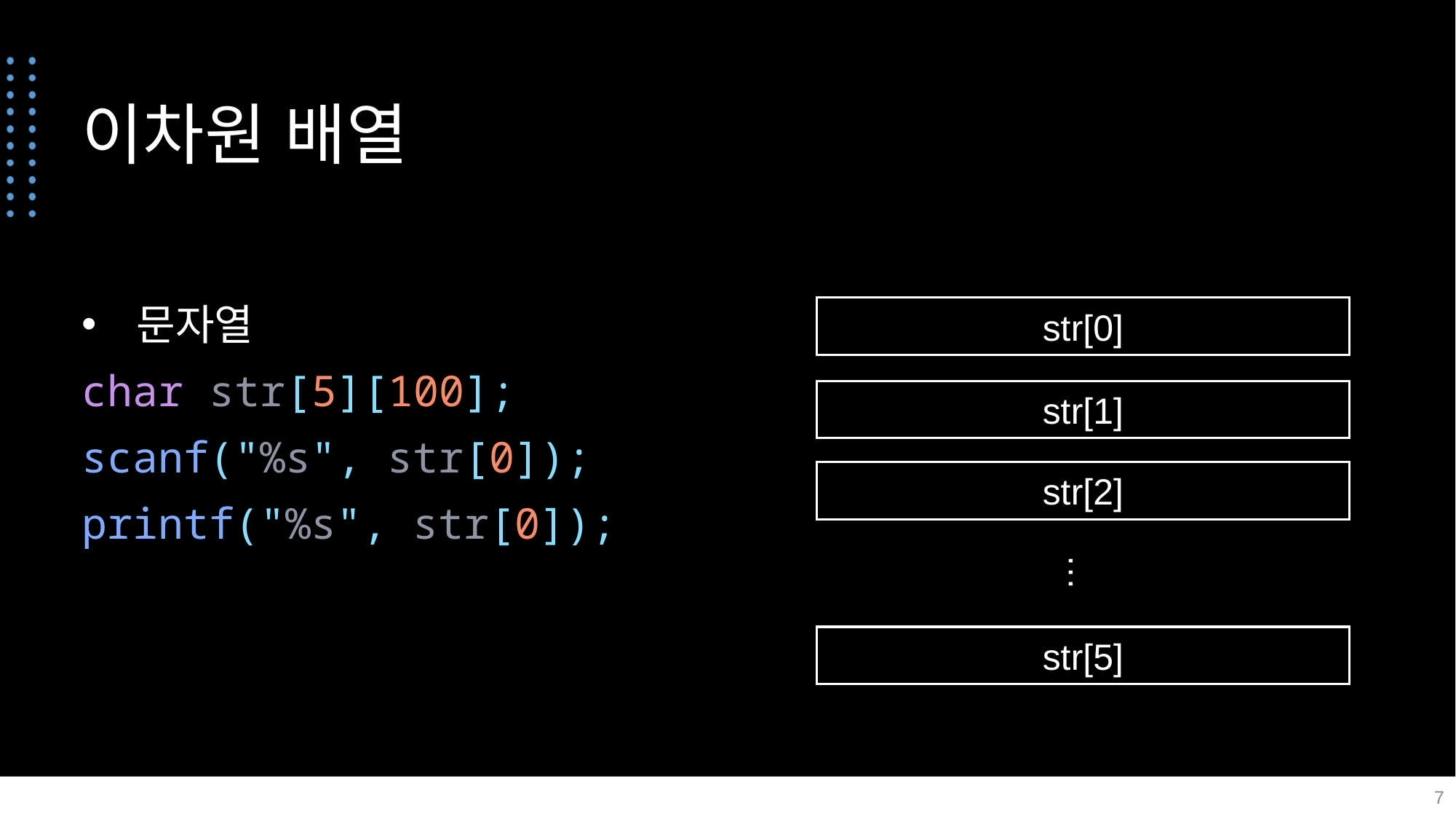

# 이차원 배열
문자열
char str[5][100];
scanf("%s", str[0]);
printf("%s", str[0]);

str[0]
str[1]
str[2]
…
str[5]
7